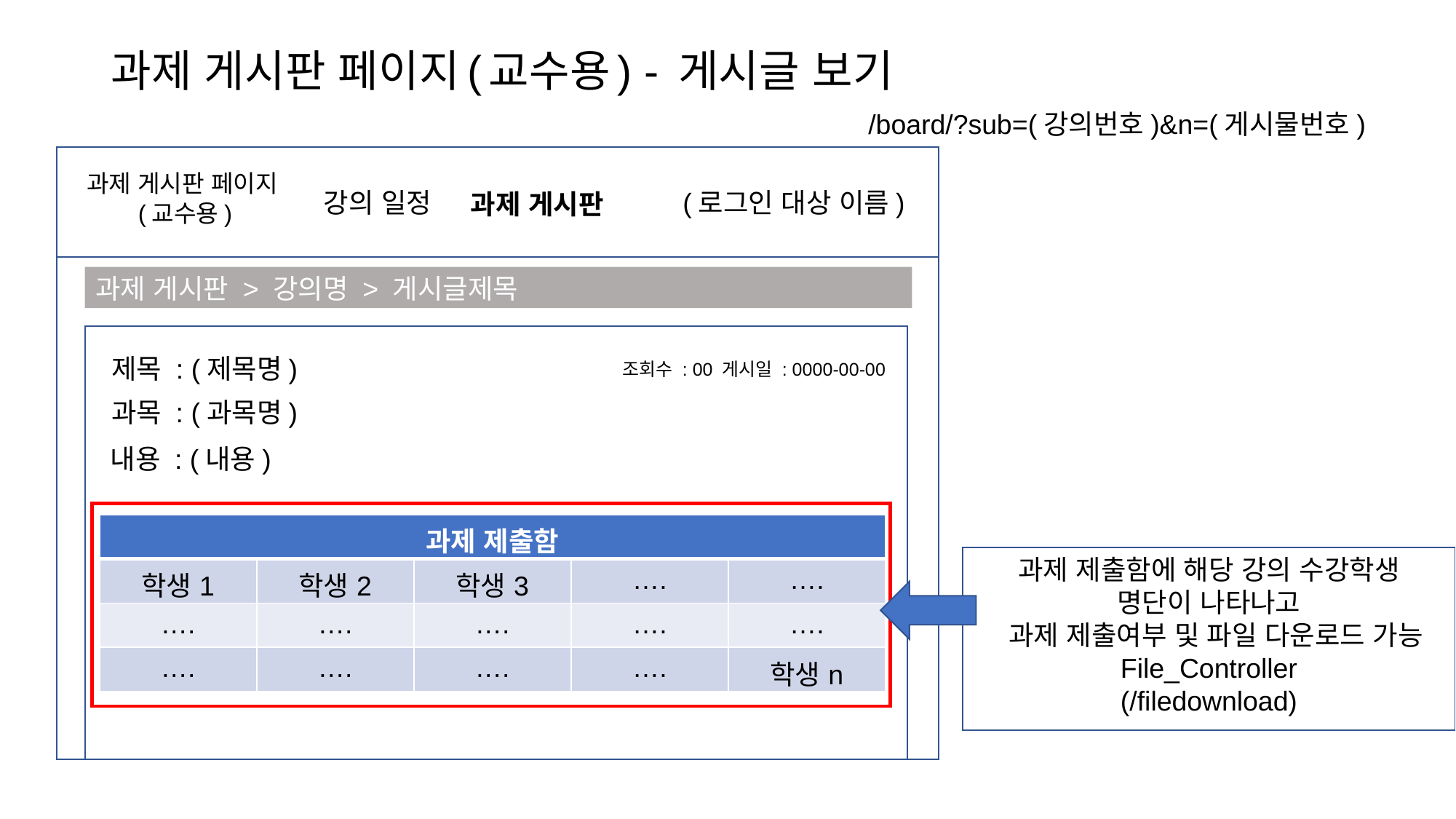

# 과제 게시판 페이지(교수용) - 게시글 보기
/board/?sub=(강의번호)&n=(게시물번호)

과제 게시판 페이지(교수용)
강의 일정
(로그인 대상 이름)
과제 게시판
과제 게시판 > 강의명 > 게시글제목

제목 : (제목명)
조회수 : 00 게시일 : 0000-00-00
과목 : (과목명)
내용 : (내용)

| 과제 제출함 |  |  |  |  |
| --- | --- | --- | --- | --- |
| 학생1 | 학생2 | 학생3 | …. | …. |
| …. | …. | …. | …. | …. |
| …. | …. | …. | …. | 학생n |
과제 제출함에 해당 강의 수강학생
명단이 나타나고
 과제 제출여부 및 파일 다운로드 가능
File_Controller
(/filedownload)